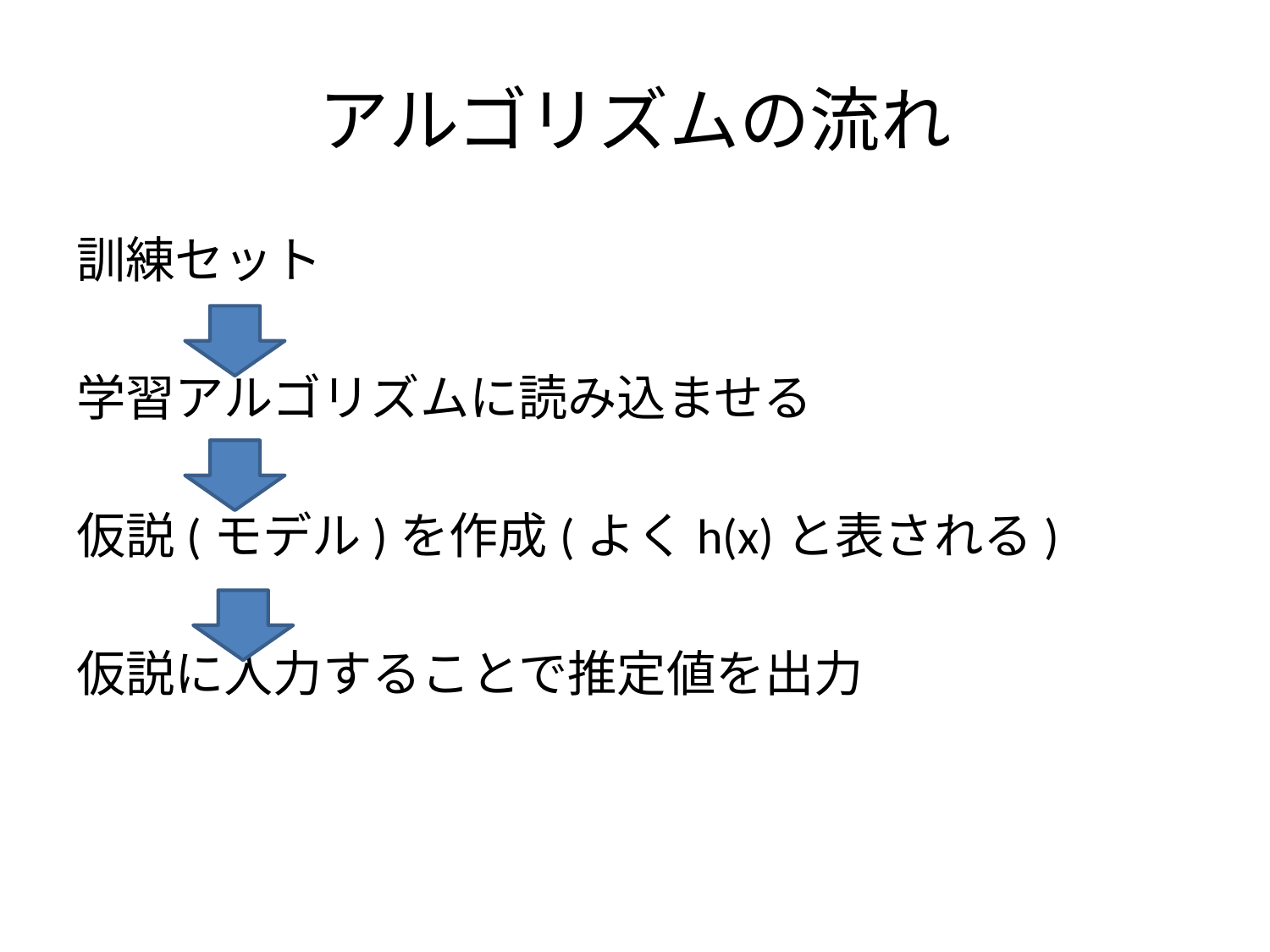

# アルゴリズムの流れ
訓練セット

学習アルゴリズムに読み込ませる

仮説(モデル)を作成(よくh(x)と表される)

仮説に入力することで推定値を出力